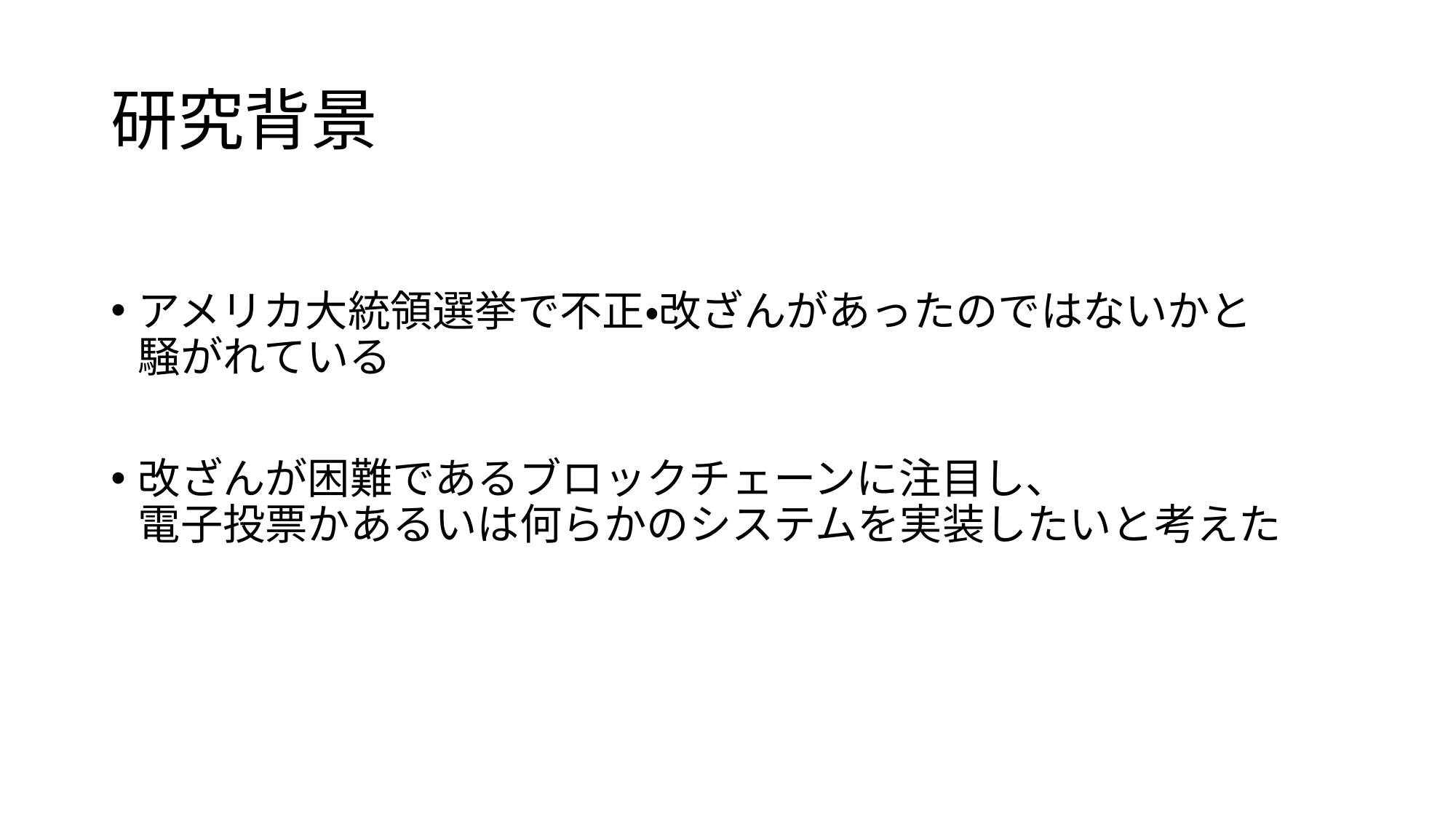

# 研究背景

アメリカ大統領選挙で不正・改ざんがあったのではないかと
騒がれている

改ざんが困難であるブロックチェーンに注目し、
電子投票かあるいは何らかのシステムを実装したいと考えた